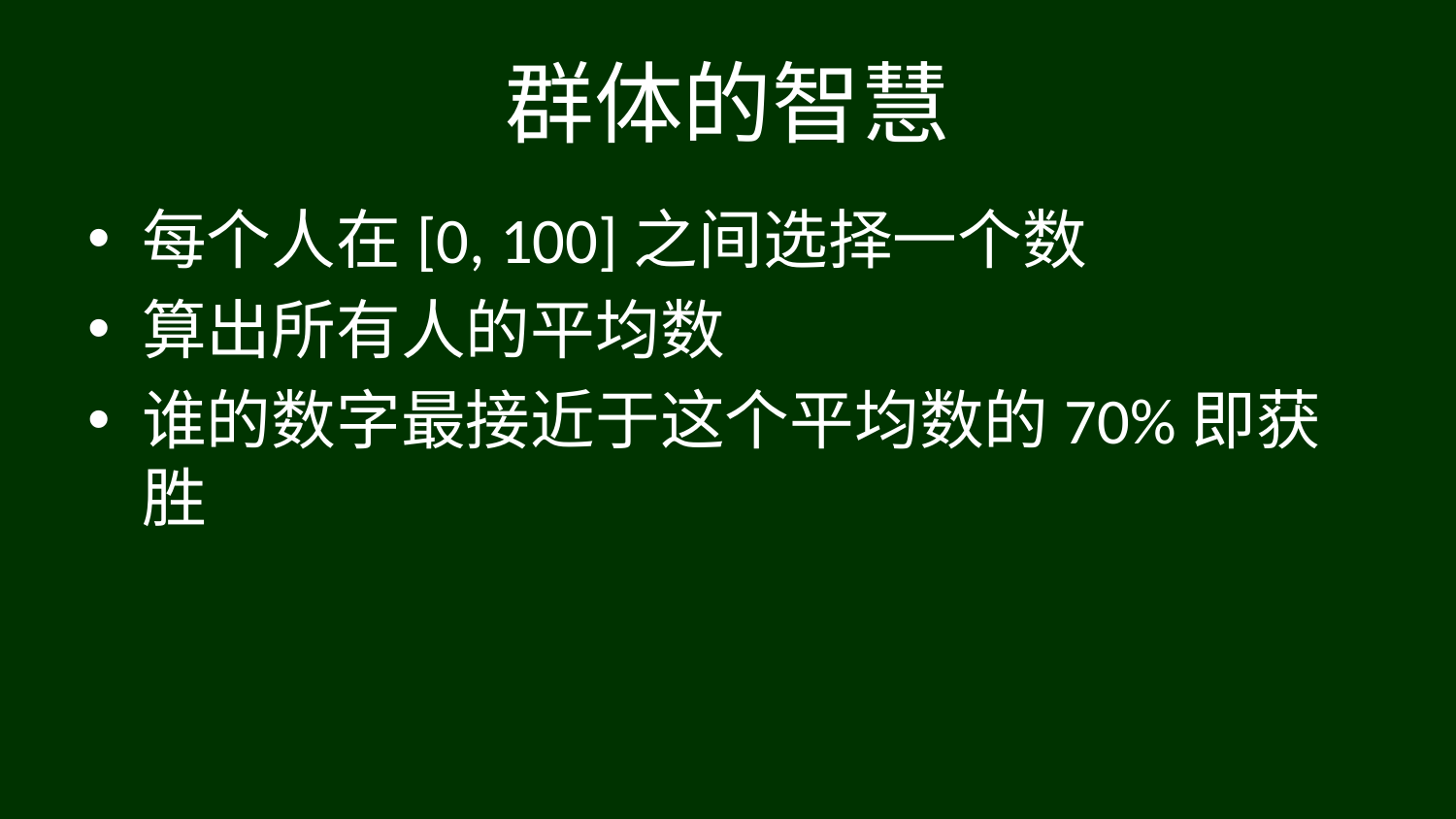

# 群体的智慧
每个人在[0, 100]之间选择一个数
算出所有人的平均数
谁的数字最接近于这个平均数的70%即获胜